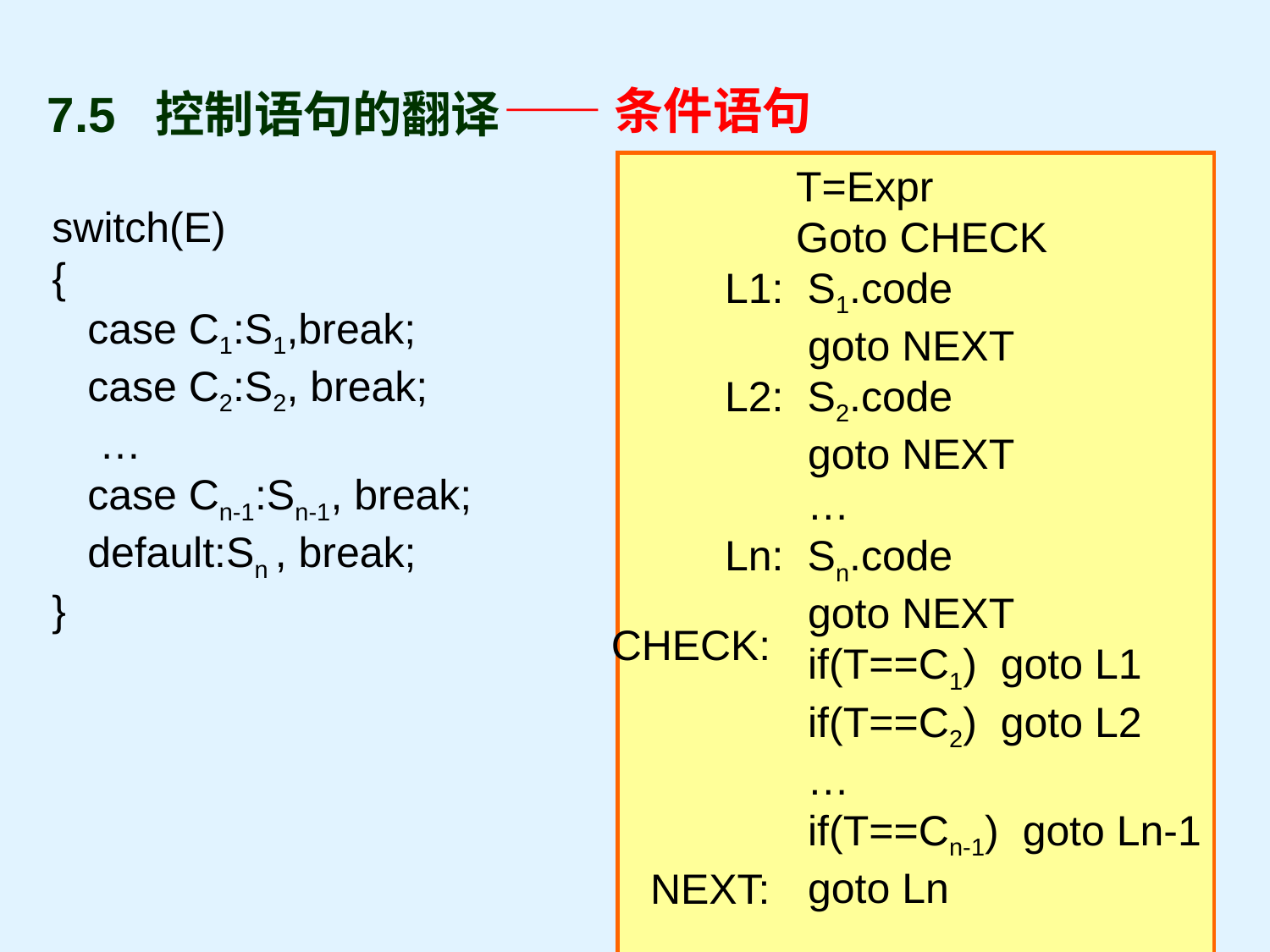

——条件语句
7.5  控制语句的翻译
              T=Expr
              Goto CHECK
        L1:  S1.code
               goto NEXT
        L2:  S2.code
               goto NEXT
               …
        Ln:  Sn.code
               goto NEXT
               if(T==C1)  goto L1
               if(T==C2)  goto L2
               …
               if(T==Cn-1)  goto Ln-1
               goto Ln

switch(E)
{
   case C1:S1,break;
   case C2:S2, break;
    …
   case Cn-1:Sn-1, break;
   default:Sn , break;
}
CHECK:
NEXT: